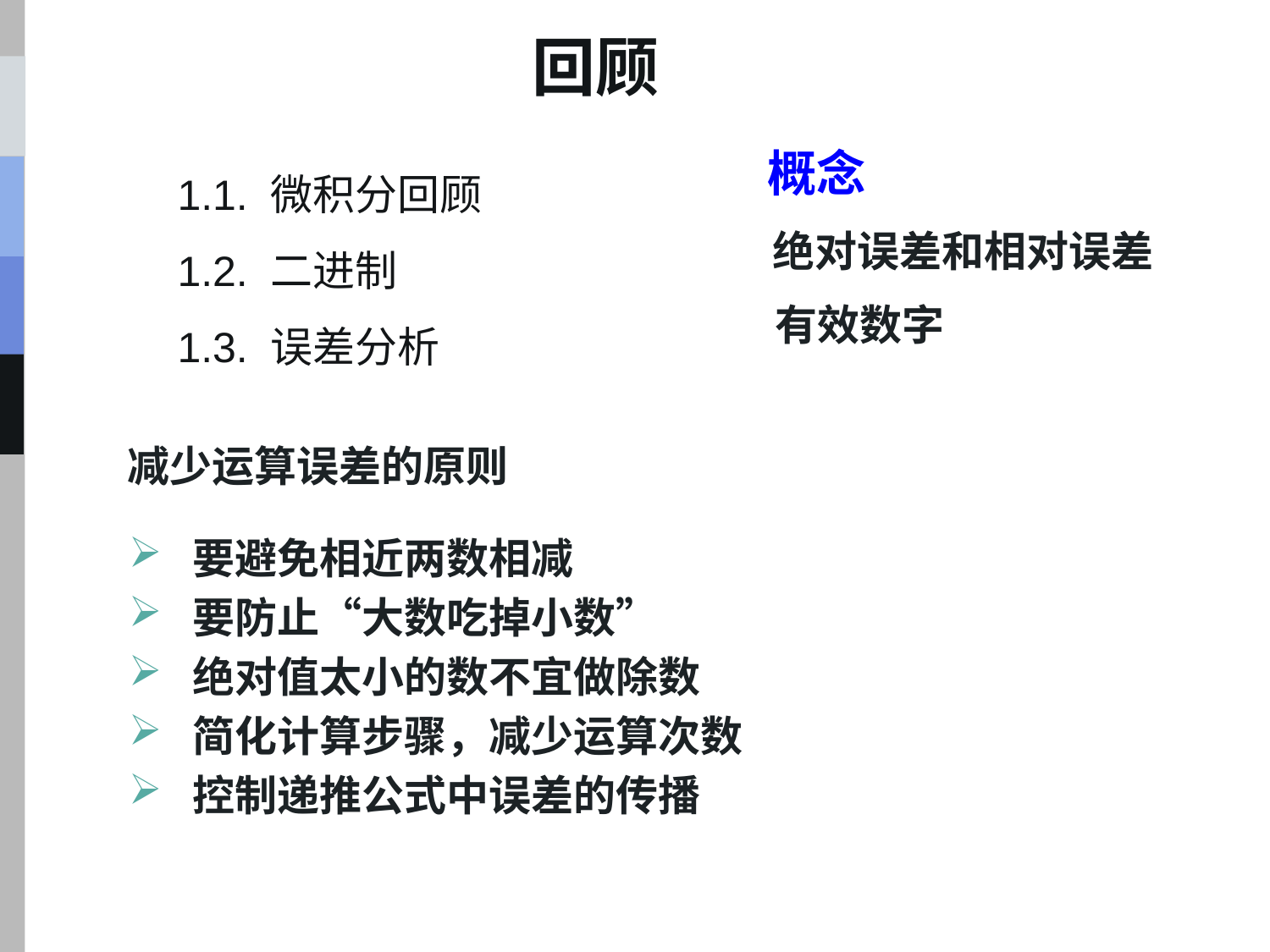

回顾
1.1. 微积分回顾
1.2. 二进制
1.3. 误差分析
概念
绝对误差和相对误差
有效数字
减少运算误差的原则
要避免相近两数相减
要防止“大数吃掉小数”
绝对值太小的数不宜做除数
简化计算步骤，减少运算次数
控制递推公式中误差的传播